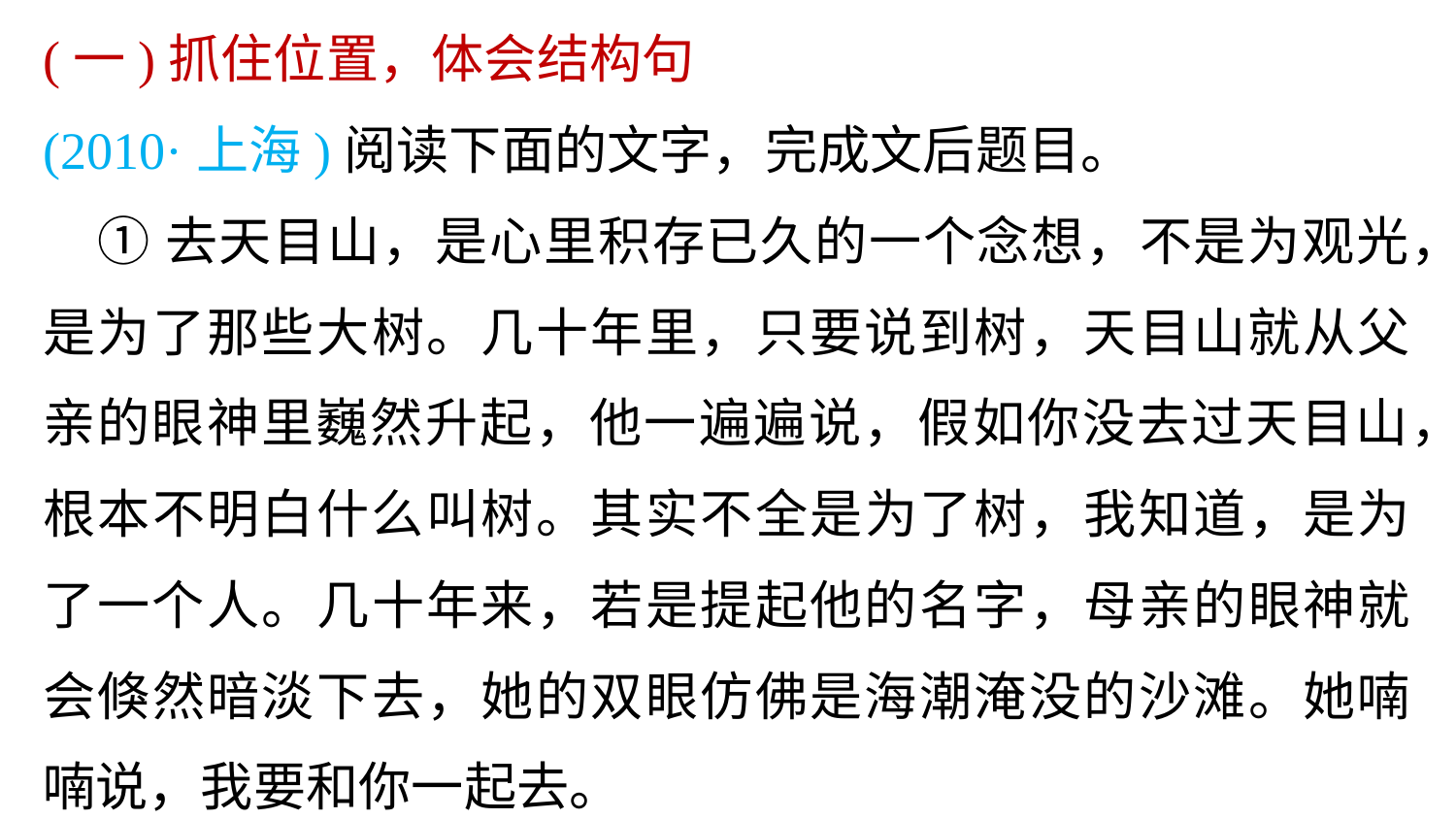

(一)抓住位置，体会结构句
(2010·上海)阅读下面的文字，完成文后题目。
    ①去天目山，是心里积存已久的一个念想，不是为观光，是为了那些大树。几十年里，只要说到树，天目山就从父亲的眼神里巍然升起，他一遍遍说，假如你没去过天目山，根本不明白什么叫树。其实不全是为了树，我知道，是为了一个人。几十年来，若是提起他的名字，母亲的眼神就会倏然暗淡下去，她的双眼仿佛是海潮淹没的沙滩。她喃喃说，我要和你一起去。